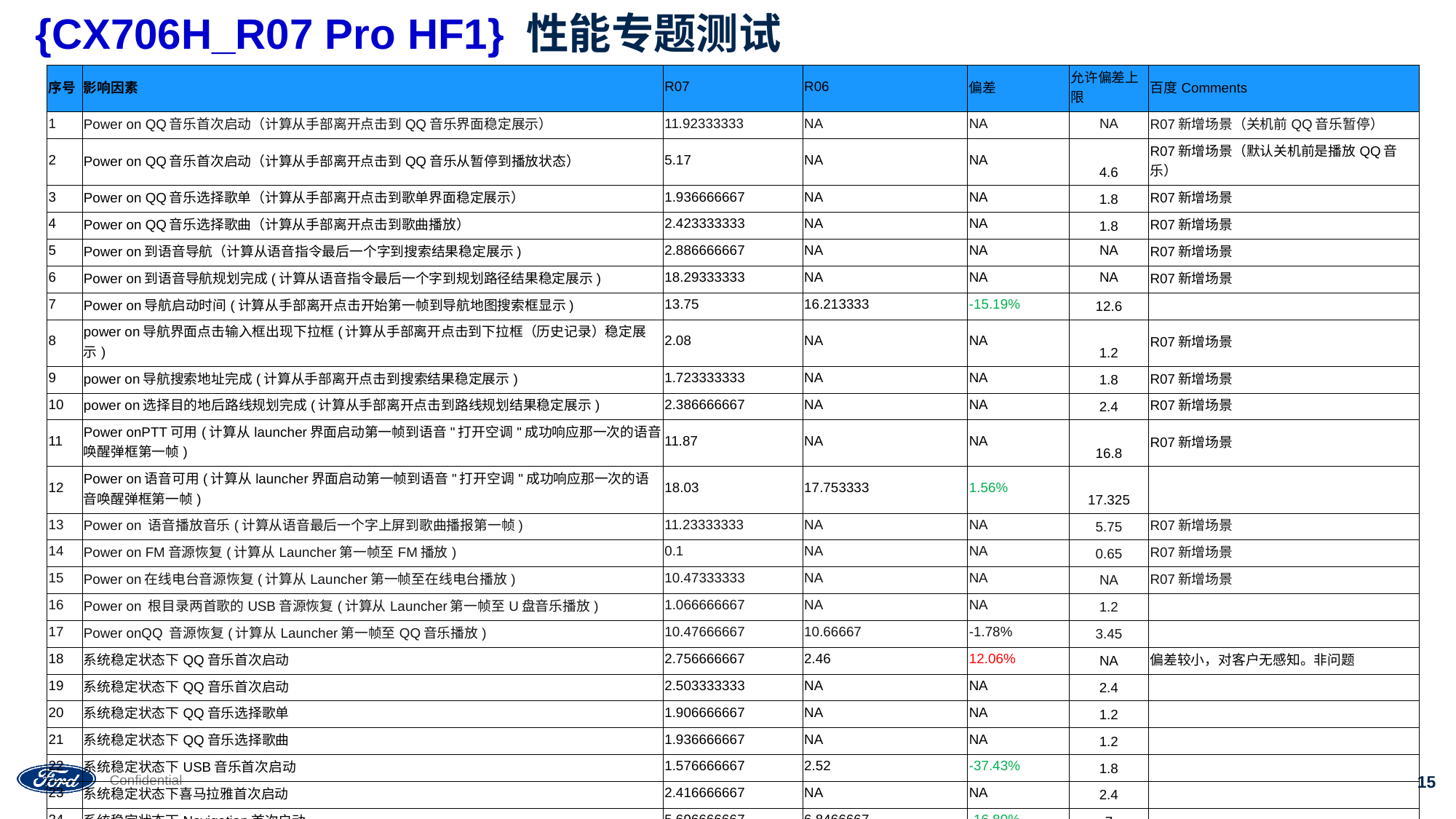

# {CX706H_R07 Pro HF1} 性能专题测试
| 序号 | 影响因素 | R07 | R06 | 偏差 | 允许偏差上限 | 百度Comments |
| --- | --- | --- | --- | --- | --- | --- |
| 1 | Power on QQ音乐首次启动（计算从手部离开点击到QQ音乐界面稳定展示） | 11.92333333 | NA | NA | NA | R07新增场景（关机前QQ音乐暂停） |
| 2 | Power on QQ音乐首次启动（计算从手部离开点击到QQ音乐从暂停到播放状态） | 5.17 | NA | NA | 4.6 | R07新增场景（默认关机前是播放QQ音乐） |
| 3 | Power on QQ音乐选择歌单（计算从手部离开点击到歌单界面稳定展示） | 1.936666667 | NA | NA | 1.8 | R07新增场景 |
| 4 | Power on QQ音乐选择歌曲（计算从手部离开点击到歌曲播放） | 2.423333333 | NA | NA | 1.8 | R07新增场景 |
| 5 | Power on到语音导航（计算从语音指令最后一个字到搜索结果稳定展示) | 2.886666667 | NA | NA | NA | R07新增场景 |
| 6 | Power on到语音导航规划完成(计算从语音指令最后一个字到规划路径结果稳定展示) | 18.29333333 | NA | NA | NA | R07新增场景 |
| 7 | Power on导航启动时间(计算从手部离开点击开始第一帧到导航地图搜索框显示) | 13.75 | 16.213333 | -15.19% | 12.6 |  |
| 8 | power on导航界面点击输入框出现下拉框(计算从手部离开点击到下拉框（历史记录）稳定展示) | 2.08 | NA | NA | 1.2 | R07新增场景 |
| 9 | power on导航搜索地址完成(计算从手部离开点击到搜索结果稳定展示) | 1.723333333 | NA | NA | 1.8 | R07新增场景 |
| 10 | power on选择目的地后路线规划完成(计算从手部离开点击到路线规划结果稳定展示) | 2.386666667 | NA | NA | 2.4 | R07新增场景 |
| 11 | Power onPTT可用(计算从launcher界面启动第一帧到语音"打开空调"成功响应那一次的语音唤醒弹框第一帧) | 11.87 | NA | NA | 16.8 | R07新增场景 |
| 12 | Power on语音可用(计算从launcher界面启动第一帧到语音"打开空调"成功响应那一次的语音唤醒弹框第一帧) | 18.03 | 17.753333 | 1.56% | 17.325 |  |
| 13 | Power on 语音播放音乐(计算从语音最后一个字上屏到歌曲播报第一帧) | 11.23333333 | NA | NA | 5.75 | R07新增场景 |
| 14 | Power on FM音源恢复(计算从Launcher第一帧至FM播放) | 0.1 | NA | NA | 0.65 | R07新增场景 |
| 15 | Power on在线电台音源恢复(计算从Launcher第一帧至在线电台播放) | 10.47333333 | NA | NA | NA | R07新增场景 |
| 16 | Power on 根目录两首歌的USB音源恢复(计算从Launcher第一帧至U盘音乐播放) | 1.066666667 | NA | NA | 1.2 |  |
| 17 | Power onQQ 音源恢复(计算从Launcher第一帧至QQ音乐播放) | 10.47666667 | 10.66667 | -1.78% | 3.45 |  |
| 18 | 系统稳定状态下QQ音乐首次启动 | 2.756666667 | 2.46 | 12.06% | NA | 偏差较小，对客户无感知。非问题 |
| 19 | 系统稳定状态下QQ音乐首次启动 | 2.503333333 | NA | NA | 2.4 |  |
| 20 | 系统稳定状态下QQ音乐选择歌单 | 1.906666667 | NA | NA | 1.2 |  |
| 21 | 系统稳定状态下QQ音乐选择歌曲 | 1.936666667 | NA | NA | 1.2 |  |
| 22 | 系统稳定状态下USB音乐首次启动 | 1.576666667 | 2.52 | -37.43% | 1.8 |  |
| 23 | 系统稳定状态下喜马拉雅首次启动 | 2.416666667 | NA | NA | 2.4 |  |
| 24 | 系统稳定状态下Navigation首次启动 | 5.696666667 | 6.8466667 | -16.80% | 7 |  |
| 25 | 系统稳定状态下导航界面点击输入框出现下拉框 | 9.053333333 | NA | NA | 1.2 |  |
| 26 | QQ/新闻/喜马拉雅/在线FM热启动 | 0.666666667 | 1.05 | -36.51% | 0.52 |  |
| 27 | USB音乐热启动 | 1.33 | 0.88 | 51.14% | 1.2 | 偏差较小，对客户无感知。非问题 |
| 28 | Navigation热启动 | 0.22 | 0.22 | 0 | 1.2 |  |